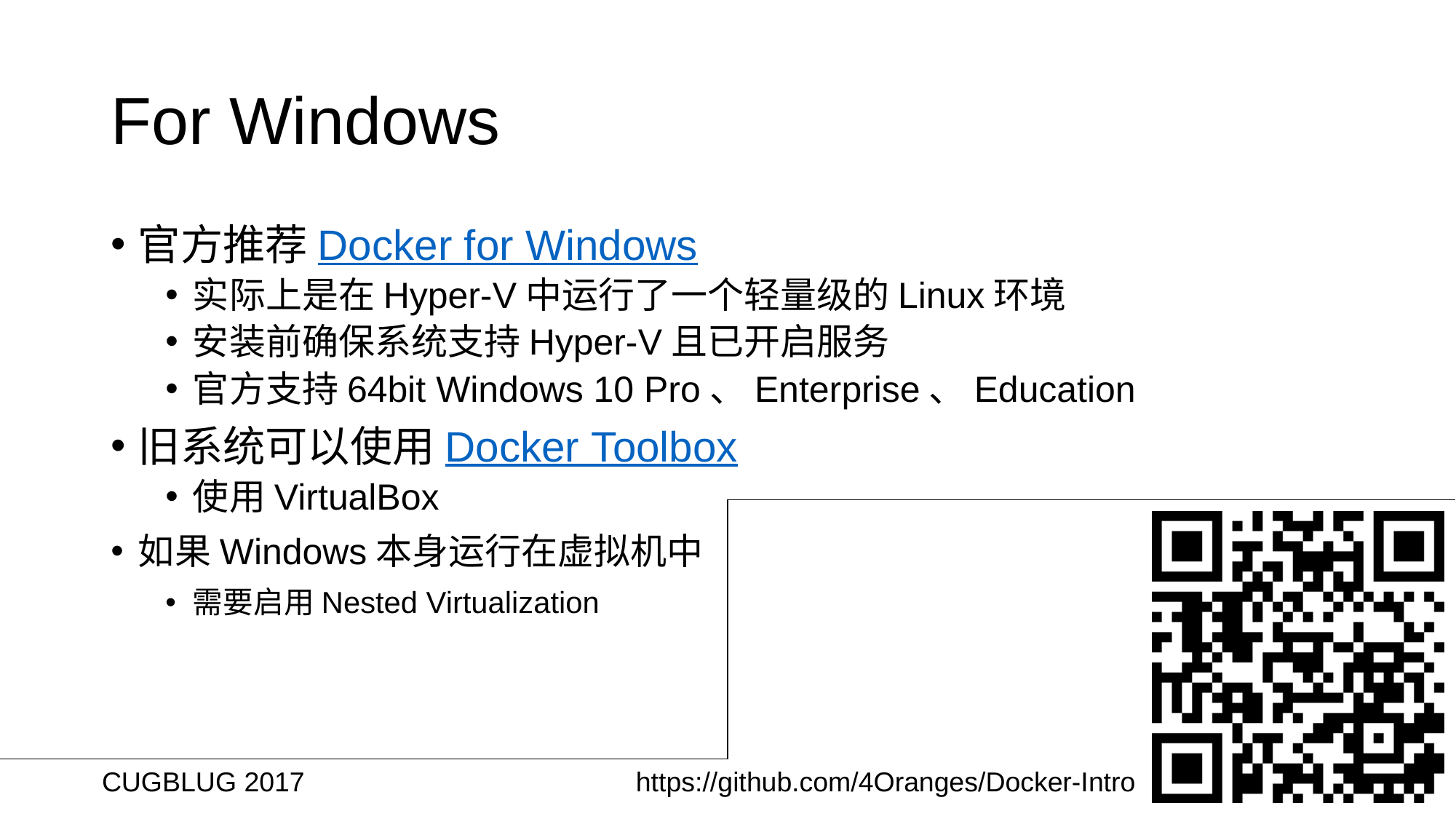

# For Windows
官方推荐Docker for Windows
实际上是在Hyper-V中运行了一个轻量级的Linux环境
安装前确保系统支持Hyper-V且已开启服务
官方支持64bit Windows 10 Pro、Enterprise、Education
旧系统可以使用Docker Toolbox
使用VirtualBox
如果Windows本身运行在虚拟机中
需要启用Nested Virtualization